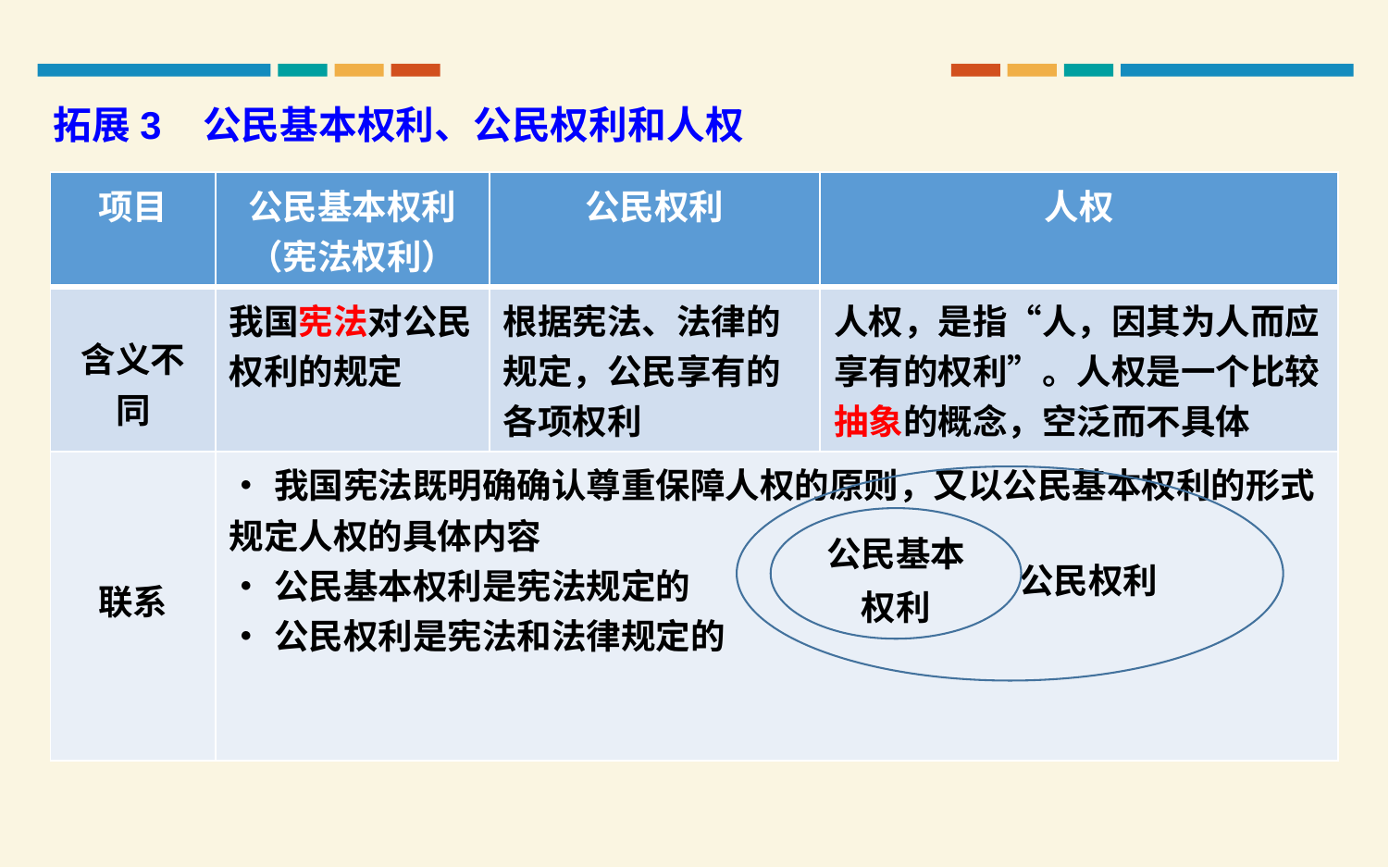

拓展3   公民基本权利、公民权利和人权
| 项目 | 公民基本权利 （宪法权利） | 公民权利 | 人权 |
| --- | --- | --- | --- |
| 含义不同 | 我国宪法对公民权利的规定 | 根据宪法、法律的规定，公民享有的各项权利 | 人权，是指“人，因其为人而应享有的权利”。人权是一个比较抽象的概念，空泛而不具体 |
| 联系 | •我国宪法既明确确认尊重保障人权的原则，又以公民基本权利的形式规定人权的具体内容 •公民基本权利是宪法规定的 •公民权利是宪法和法律规定的 |  |  |
                   公民权利
公民基本权利